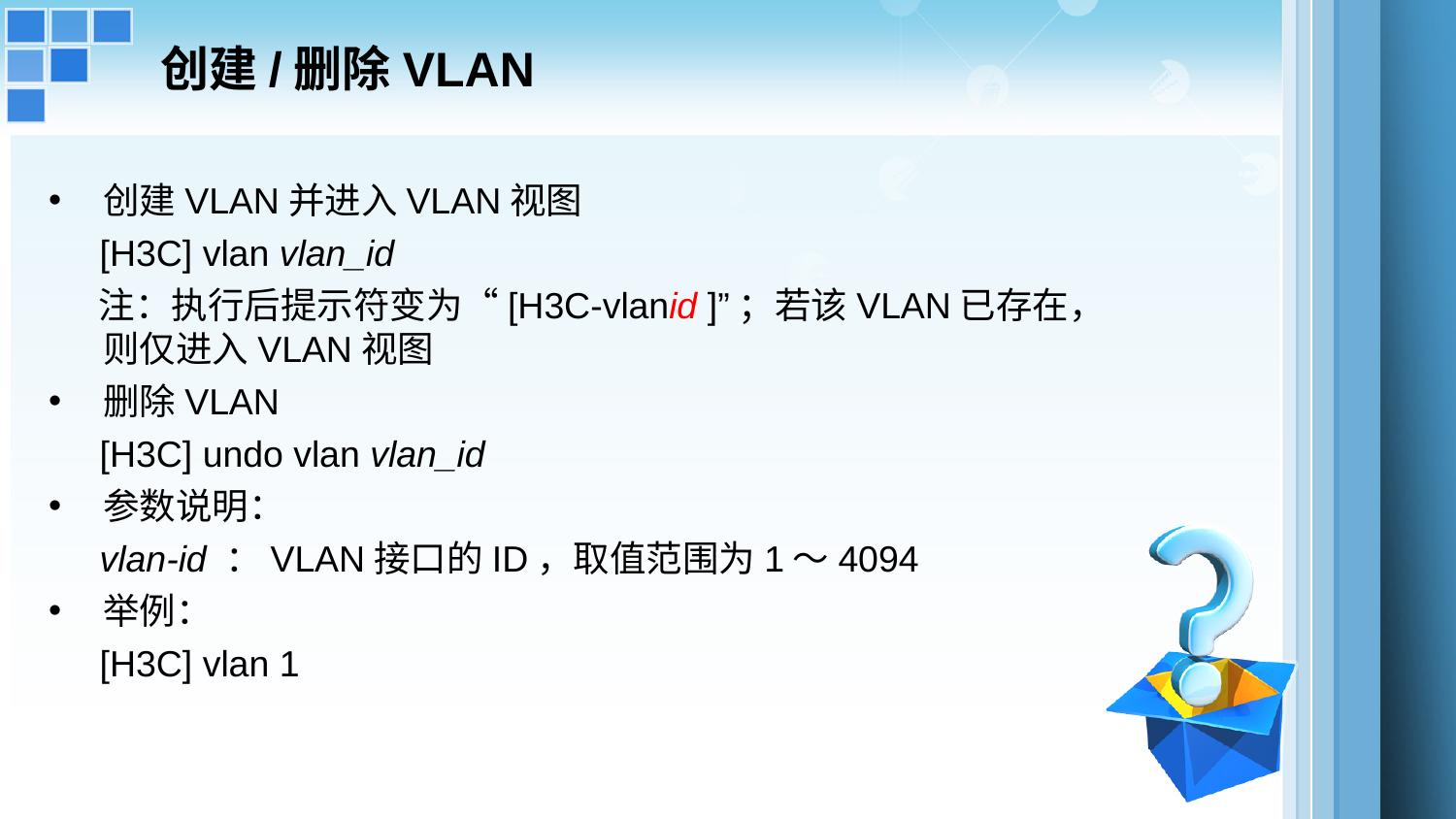

# 创建/删除VLAN
创建VLAN并进入VLAN视图
     [H3C] vlan vlan_id
     注：执行后提示符变为“[H3C-vlanid ]”；若该VLAN已存在，则仅进入VLAN视图
删除VLAN
     [H3C] undo vlan vlan_id
参数说明：
     vlan-id ：VLAN接口的ID，取值范围为1～4094
举例：
     [H3C] vlan 1